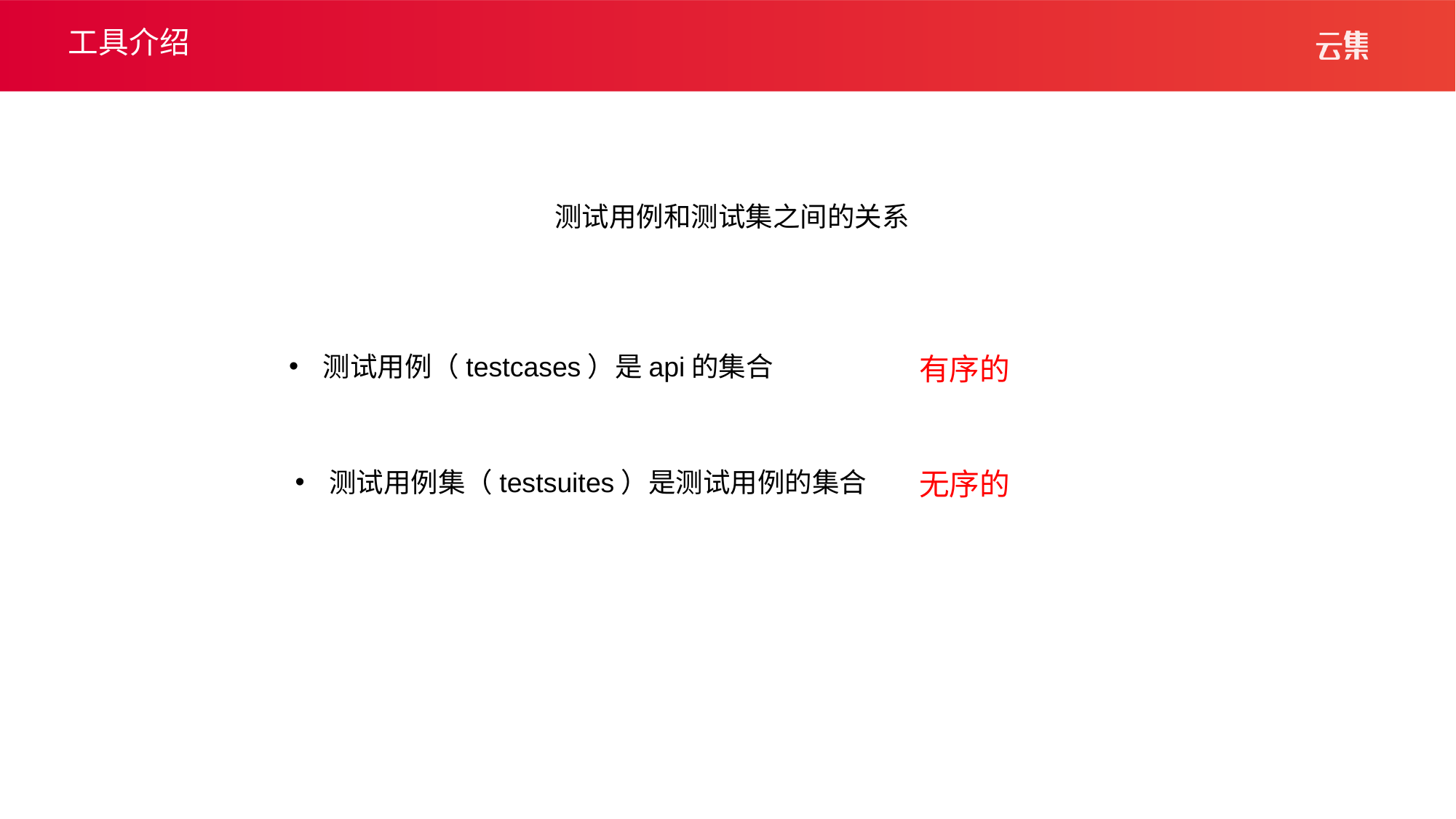

工具介绍
测试用例和测试集之间的关系
测试用例（testcases）是api的集合
有序的
测试用例集（testsuites）是测试用例的集合
无序的